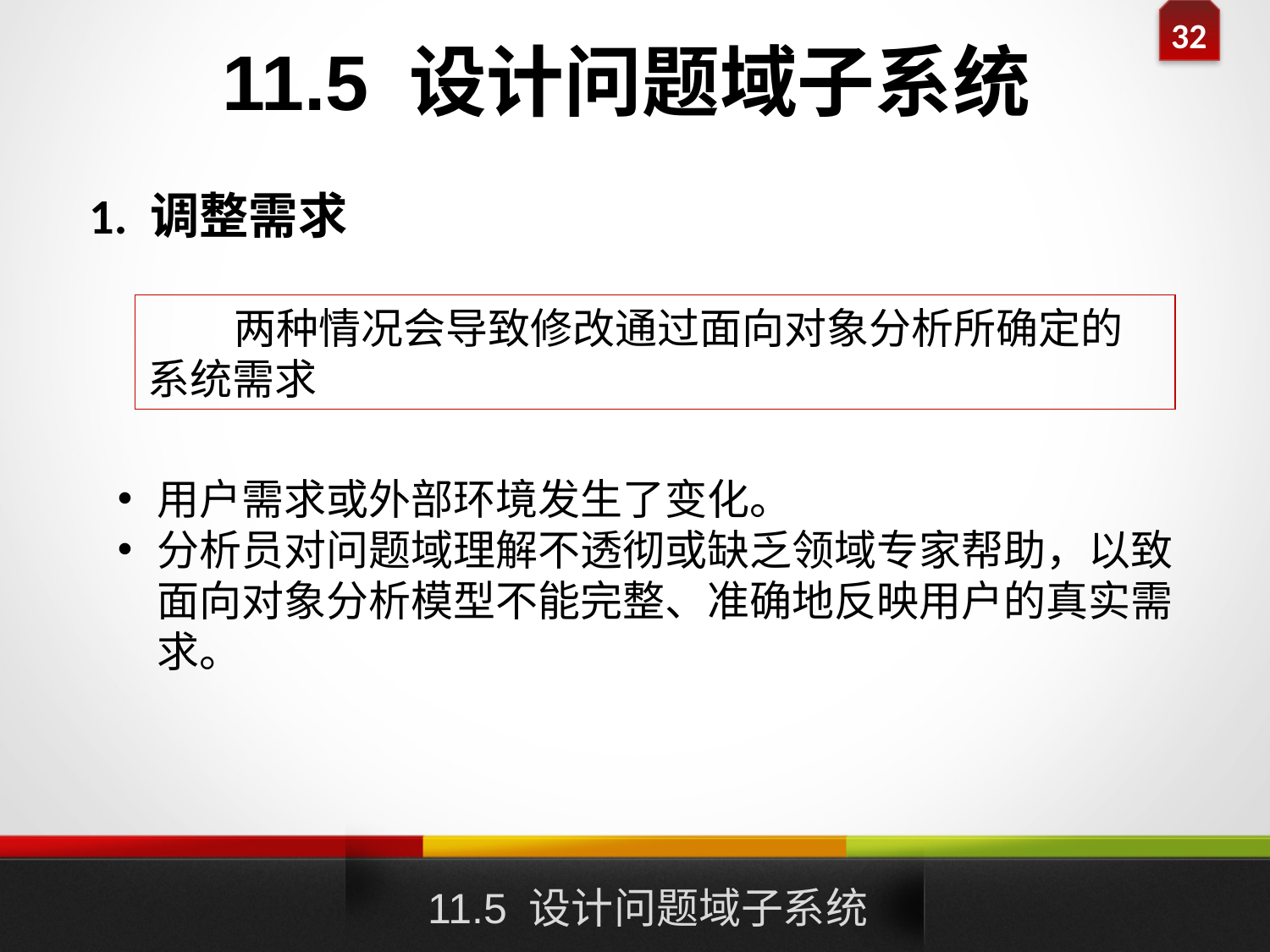

# 11.5 设计问题域子系统
1. 调整需求
        两种情况会导致修改通过面向对象分析所确定的系统需求
用户需求或外部环境发生了变化。
分析员对问题域理解不透彻或缺乏领域专家帮助，以致面向对象分析模型不能完整、准确地反映用户的真实需求。
11.5 设计问题域子系统